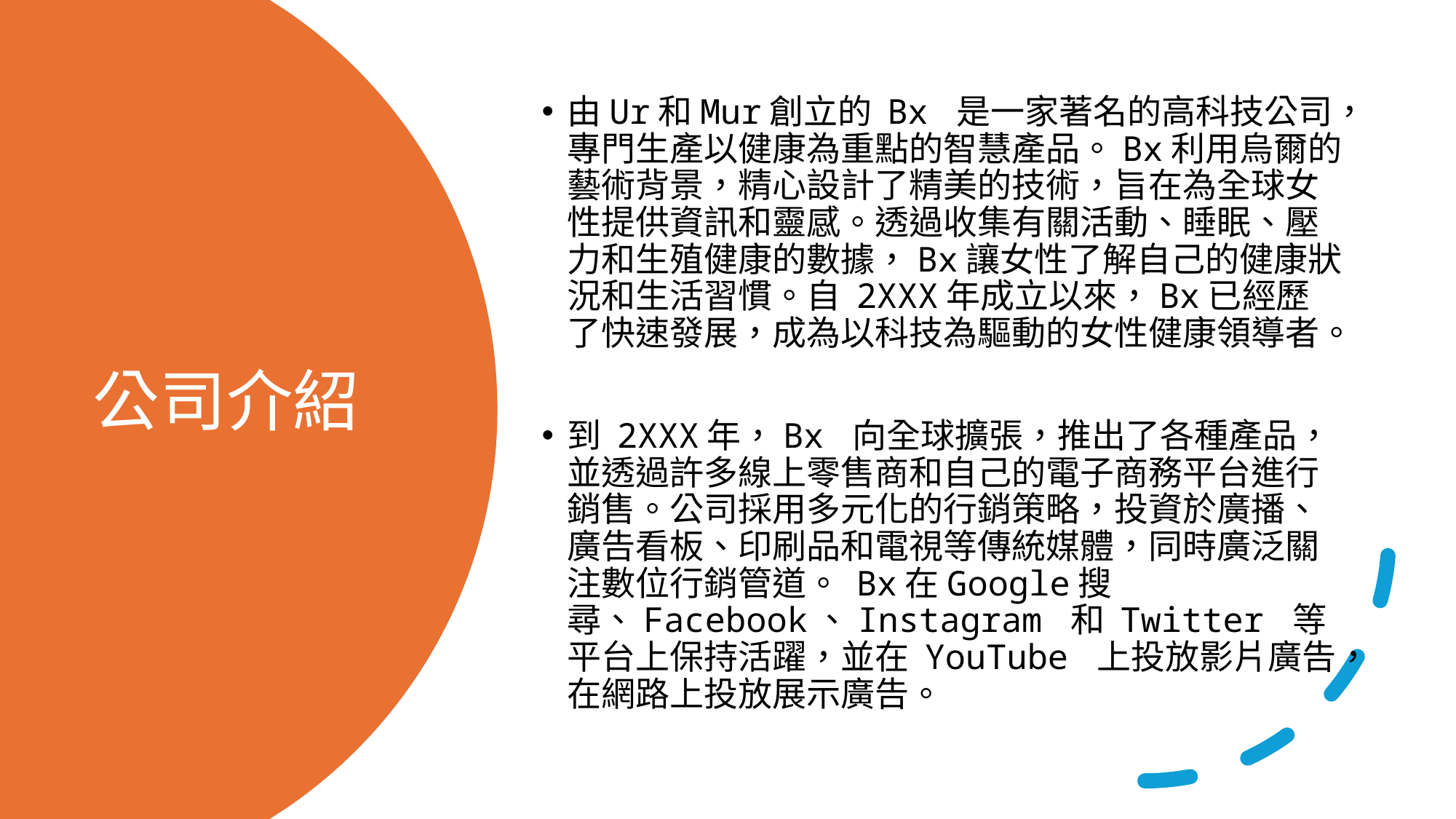

由Ur和Mur創立的 Bx 是一家著名的高科技公司，專門生產以健康為重點的智慧產品。Bx利用烏爾的藝術背景，精心設計了精美的技術，旨在為全球女性提供資訊和靈感。透過收集有關活動、睡眠、壓力和生殖健康的數據，Bx讓女性了解自己的健康狀況和生活習慣。自 2XXX年成立以來，Bx已經歷了快速發展，成為以科技為驅動的女性健康領導者。

到 2XXX年，Bx 向全球擴張，推出了各種產品，並透過許多線上零售商和自己的電子商務平台進行銷售。公司採用多元化的行銷策略，投資於廣播、廣告看板、印刷品和電視等傳統媒體，同時廣泛關注數位行銷管道。 Bx在Google搜尋、Facebook、Instagram 和 Twitter 等平台上保持活躍，並在 YouTube 上投放影片廣告，在網路上投放展示廣告。
# 公司介紹